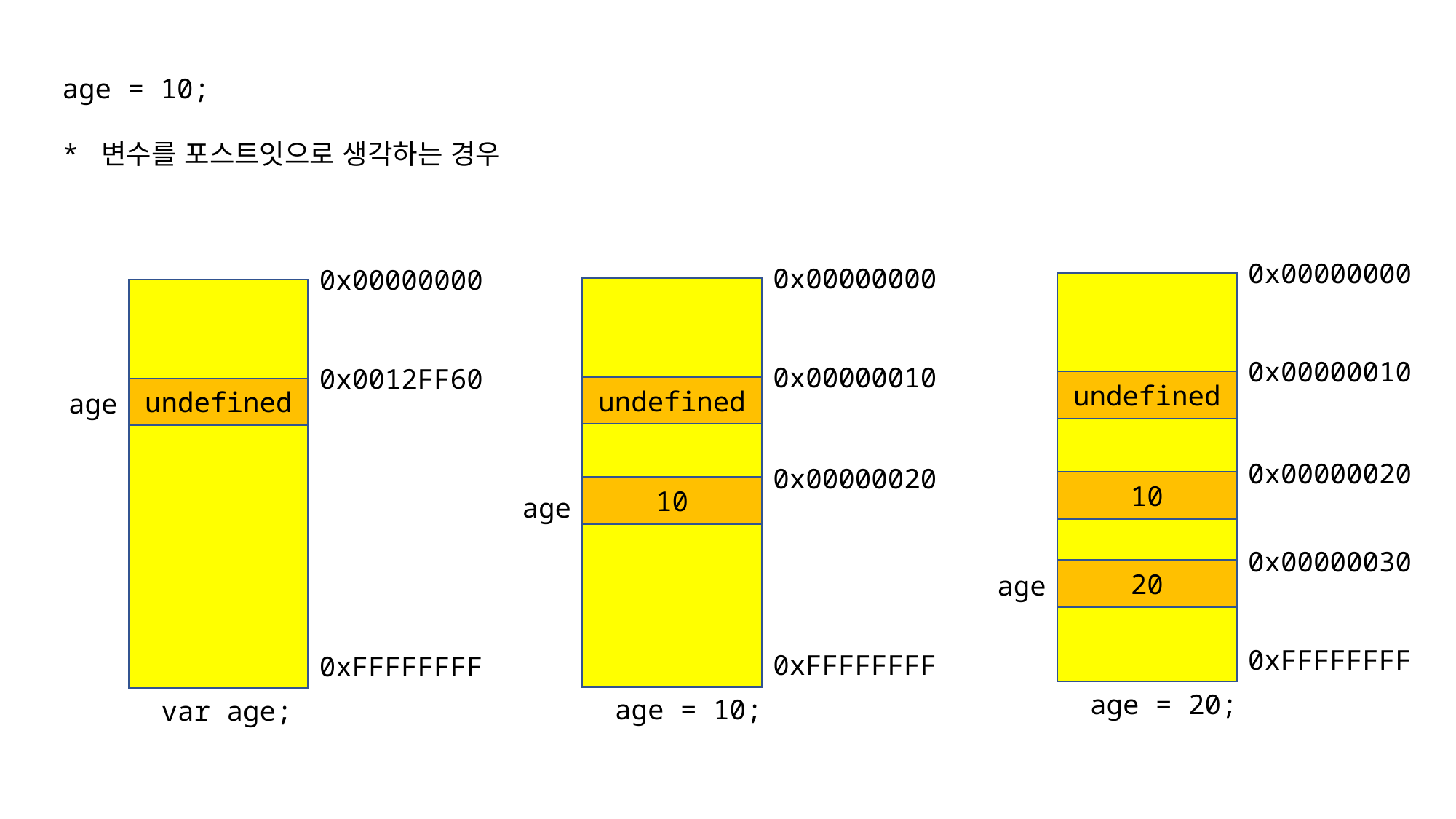

age = 10;

* 변수를 포스트잇으로 생각하는 경우
0x00000000
0x00000000
0x00000000

0x00000010
0x00000010
0x0012FF60
undefined
undefined
undefined
age
0x00000020
0x00000020
10
10
age
0x00000030
20
age
0xFFFFFFFF
0xFFFFFFFF
0xFFFFFFFF
age = 20;
age = 10;
var age;